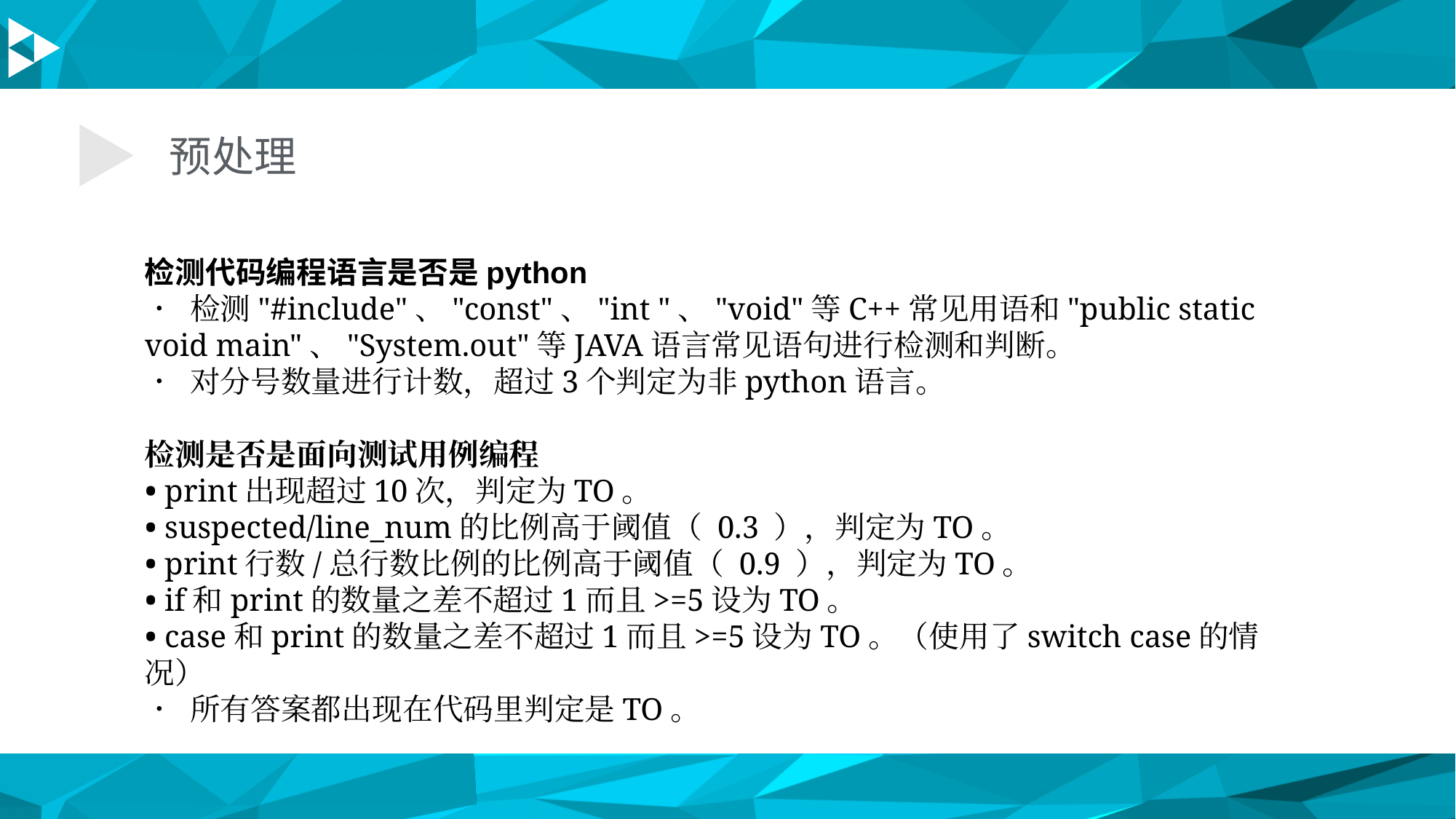

预处理

检测代码编程语言是否是python
• 检测"#include"、"const"、"int "、"void"等C++常见用语和"public static void main"、"System.out"等JAVA语言常见语句进行检测和判断。
• 对分号数量进行计数，超过3个判定为非python语言。

检测是否是面向测试用例编程
• print出现超过10次，判定为TO。
• suspected/line_num的比例高于阈值（ 0.3 ），判定为TO。
• print行数/总行数比例的比例高于阈值（ 0.9 ），判定为TO。
• if和print的数量之差不超过1而且>=5设为TO。
• case和print的数量之差不超过1而且>=5设为TO。（使用了switch case的情况）
• 所有答案都出现在代码里判定是TO。